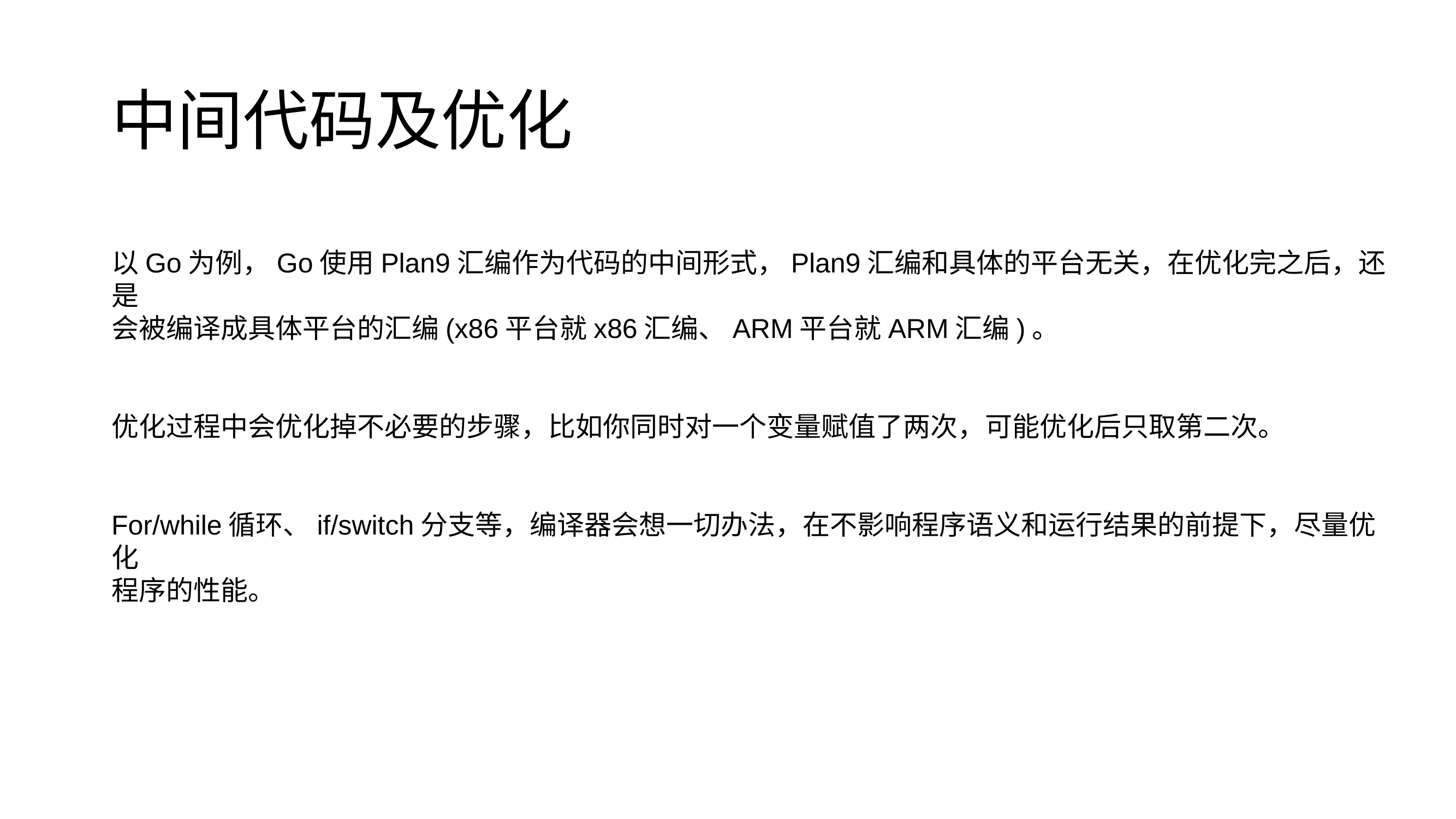

中间代码及优化
以Go为例，Go使用Plan9汇编作为代码的中间形式，Plan9汇编和具体的平台无关，在优化完之后，还是
会被编译成具体平台的汇编(x86平台就x86汇编、ARM平台就ARM汇编)。

优化过程中会优化掉不必要的步骤，比如你同时对一个变量赋值了两次，可能优化后只取第二次。

For/while循环、if/switch分支等，编译器会想一切办法，在不影响程序语义和运行结果的前提下，尽量优化
程序的性能。